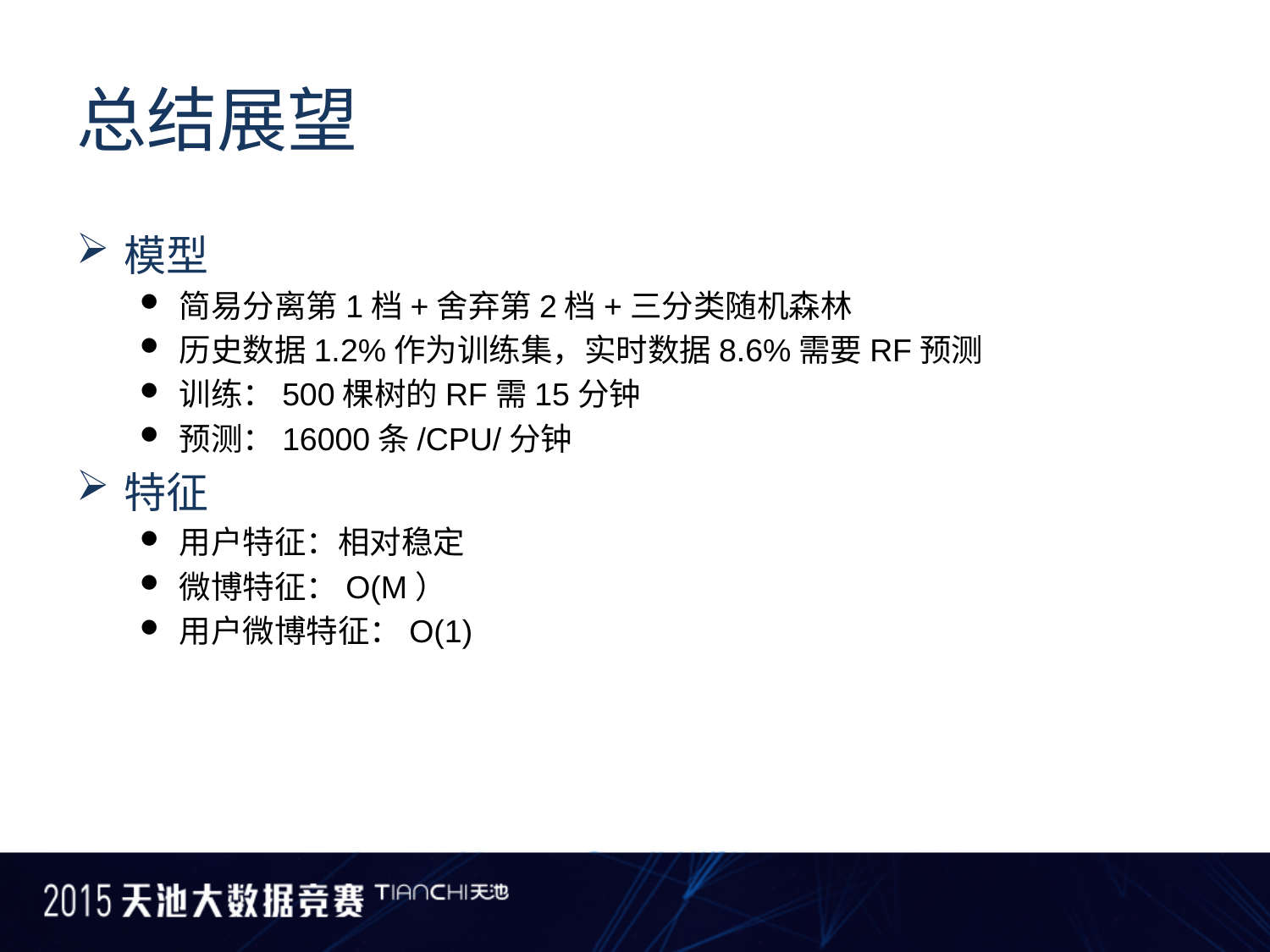

# 总结展望
模型
简易分离第1档+舍弃第2档+三分类随机森林
历史数据1.2%作为训练集，实时数据8.6%需要RF预测
训练：500棵树的RF需15分钟
预测：16000条/CPU/分钟
特征
用户特征：相对稳定
微博特征：O(M）
用户微博特征：O(1)